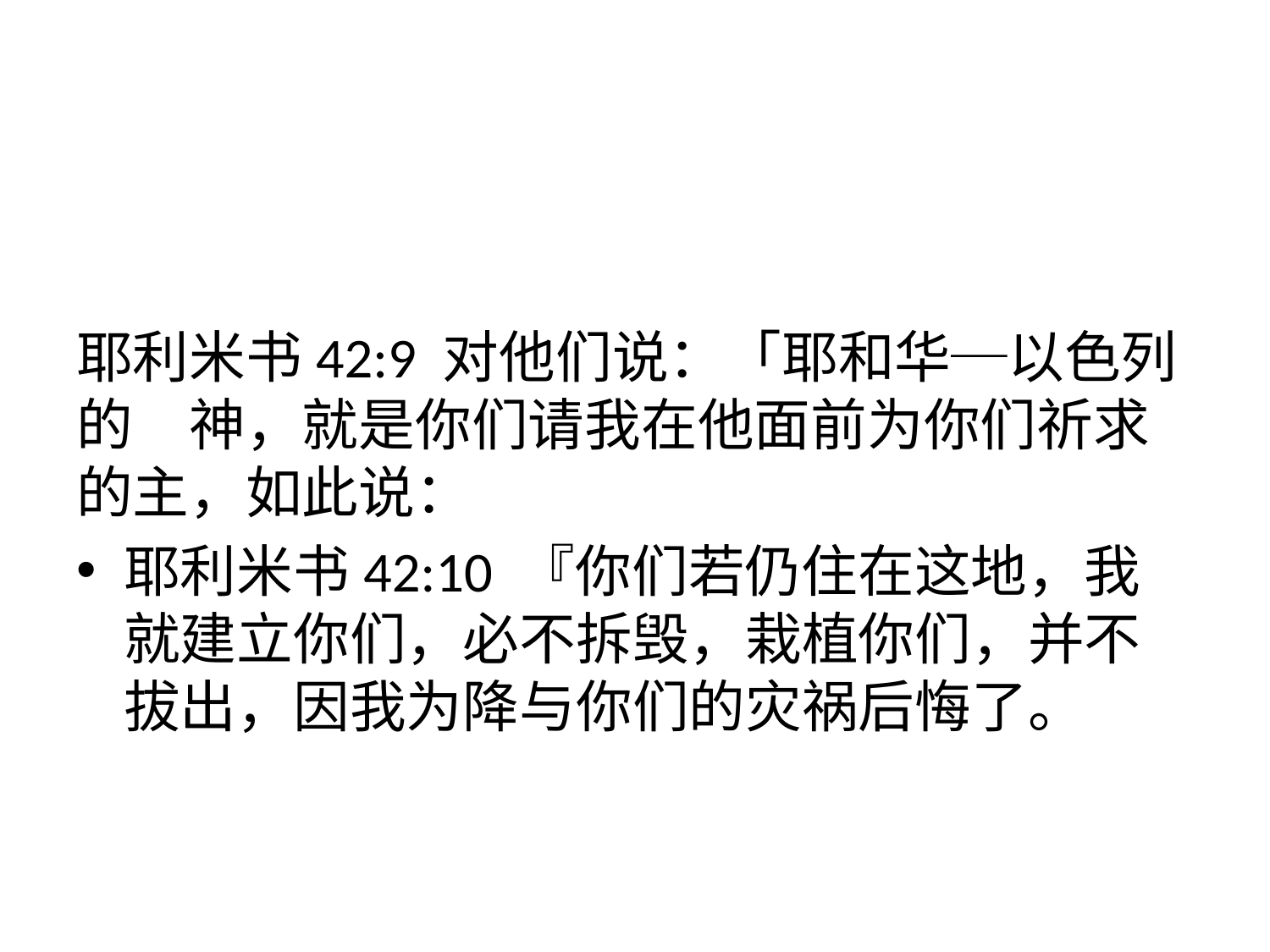

#

耶利米书42:9 对他们说：「耶和华─以色列的　神，就是你们请我在他面前为你们祈求的主，如此说：
耶利米书42:10 『你们若仍住在这地，我就建立你们，必不拆毁，栽植你们，并不拔出，因我为降与你们的灾祸后悔了。